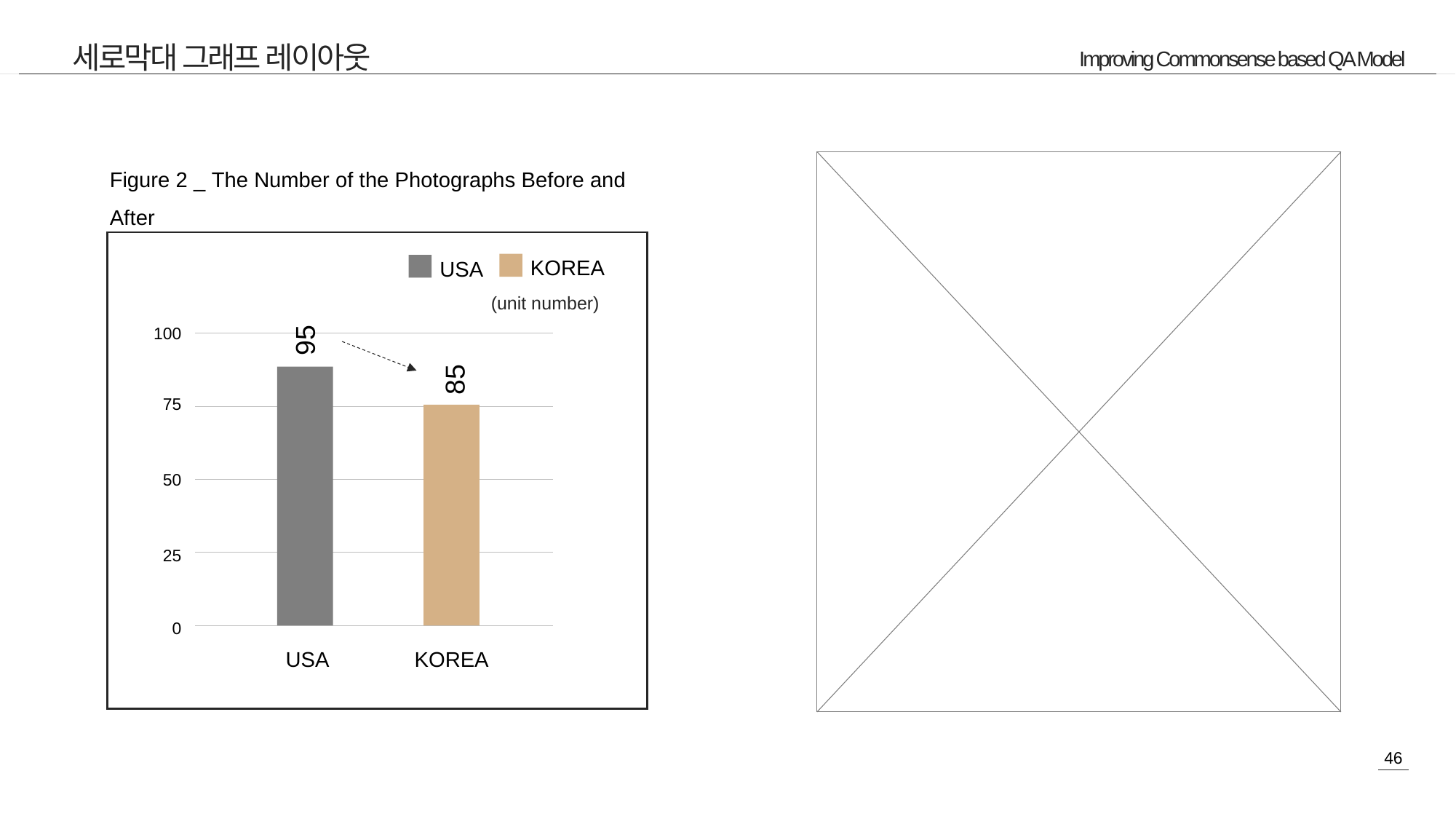

세로막대 그래프 레이아웃
Figure 2 _ The Number of the Photographs Before and After

KOREA
USA

(unit number)
95
100
85

75

50
25
0
USA
KOREA